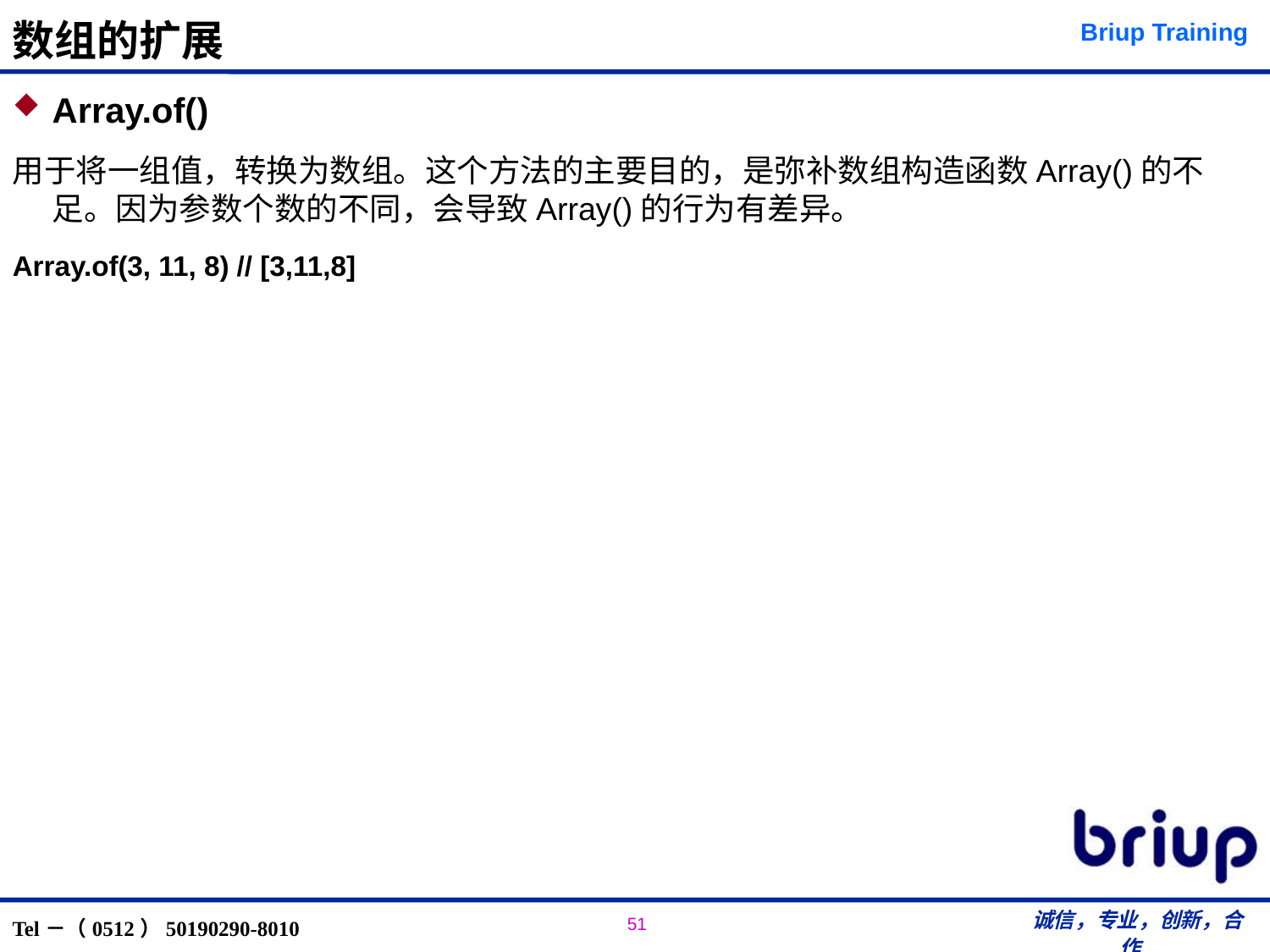

# 数组的扩展
Array.of()
用于将一组值，转换为数组。这个方法的主要目的，是弥补数组构造函数Array()的不足。因为参数个数的不同，会导致Array()的行为有差异。
Array.of(3, 11, 8) // [3,11,8]